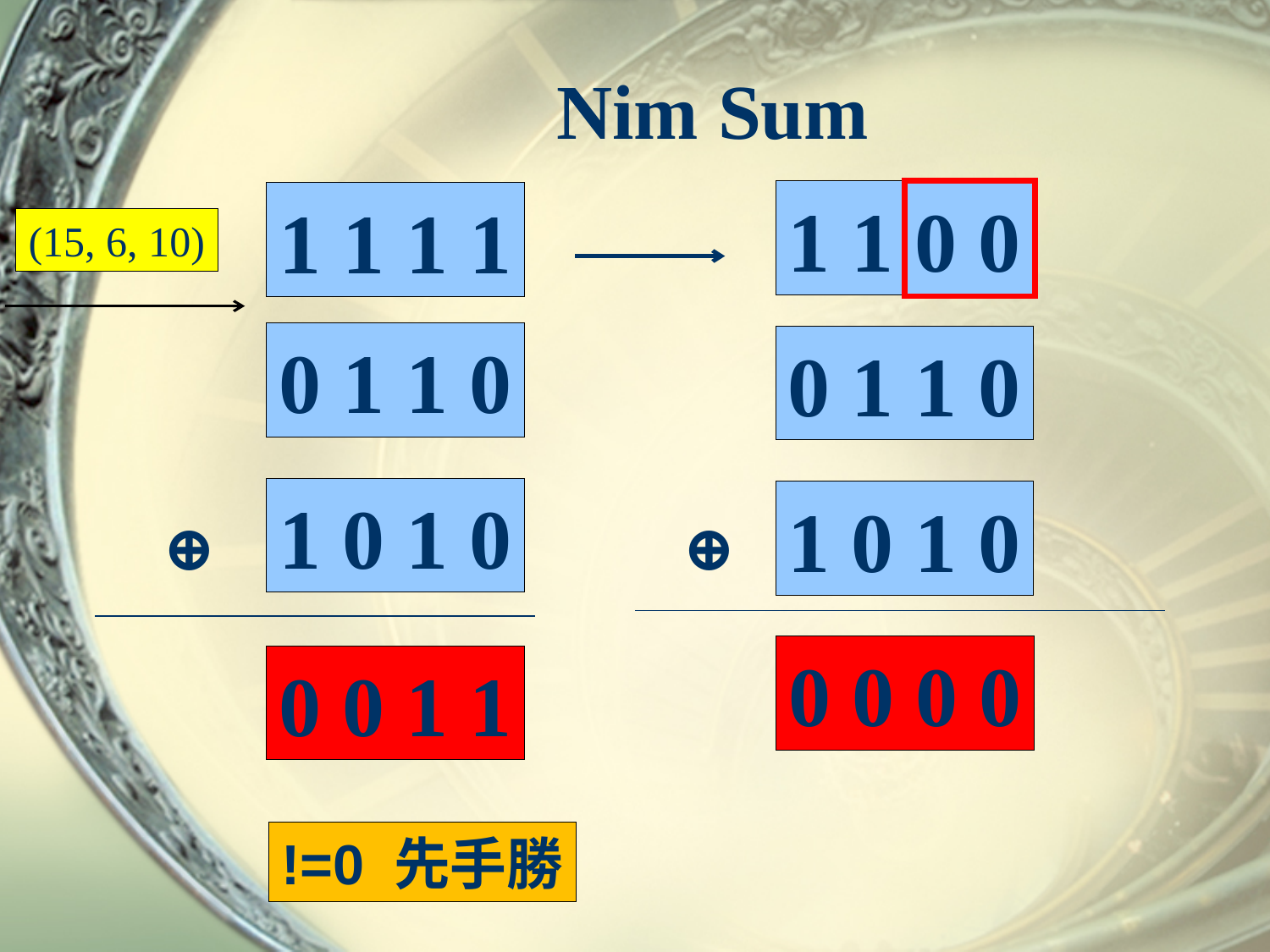

# Nim Sum
1 1 0 0

1 1 1 1
(15, 6, 10)
0 1 1 0
0 1 1 0
1 0 1 0
1 0 1 0
⊕
⊕
0 0 0 0
0 0 1 1
!=0 先手勝